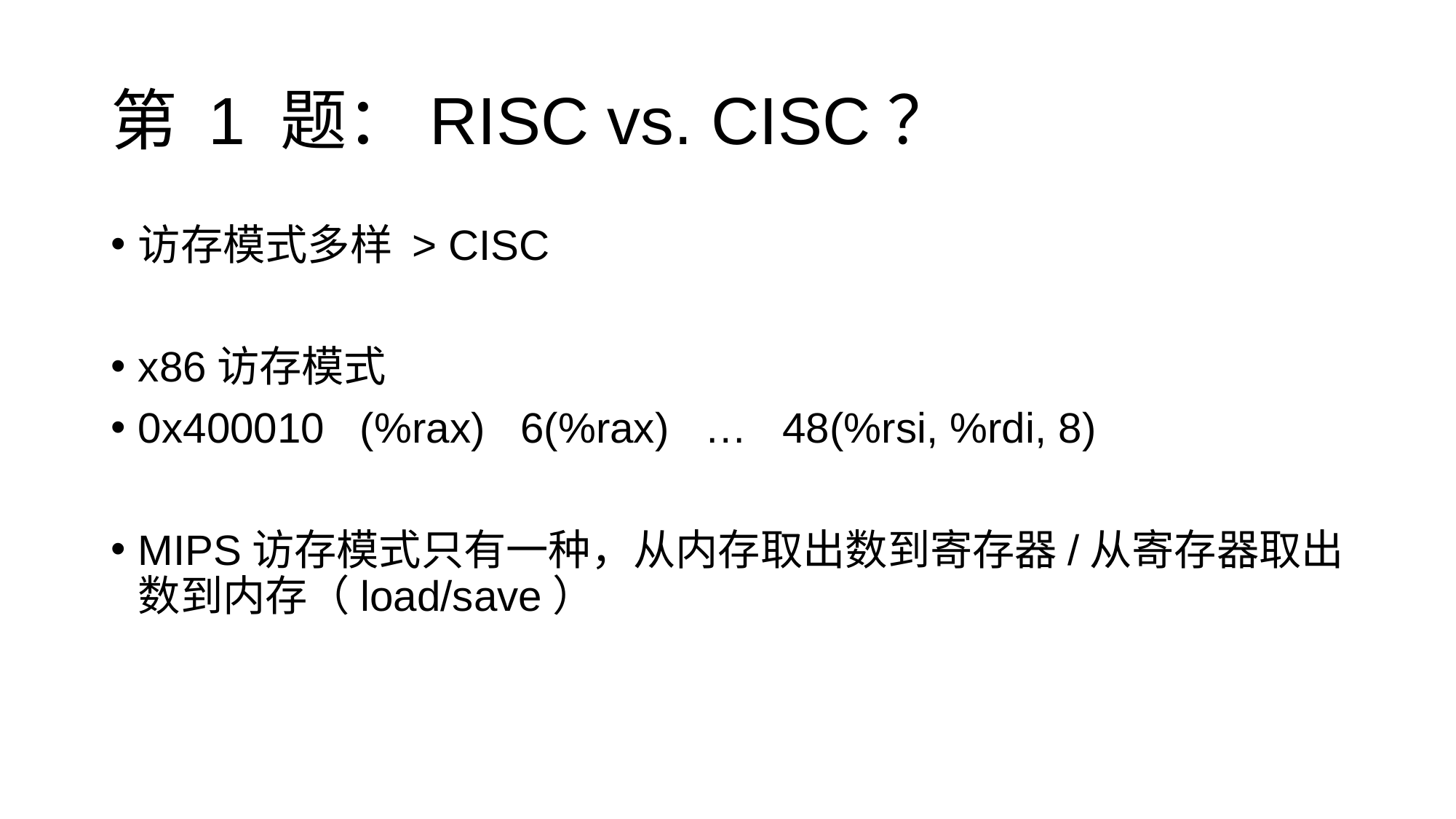

# 第 1 题：RISC vs. CISC？
访存模式多样 > CISC

x86访存模式
0x400010   (%rax)   6(%rax)   …   48(%rsi, %rdi, 8)

MIPS访存模式只有一种，从内存取出数到寄存器/从寄存器取出数到内存（load/save）
43